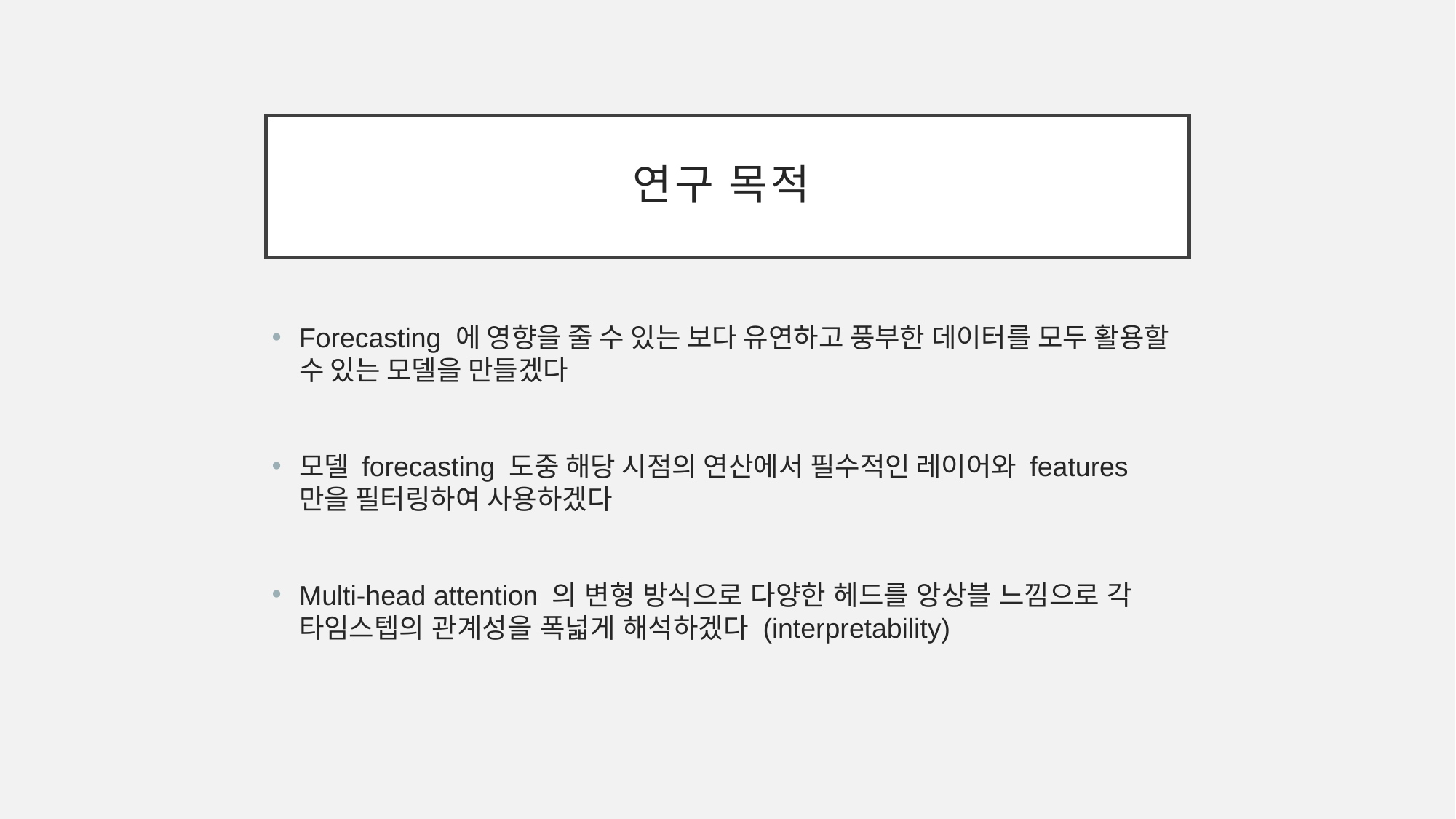

# 연구 목적
Forecasting 에 영향을 줄 수 있는 보다 유연하고 풍부한 데이터를 모두 활용할 수 있는 모델을 만들겠다

모델 forecasting 도중 해당 시점의 연산에서 필수적인 레이어와 features 만을 필터링하여 사용하겠다

Multi-head attention 의 변형 방식으로 다양한 헤드를 앙상블 느낌으로 각 타임스텝의 관계성을 폭넓게 해석하겠다 (interpretability)